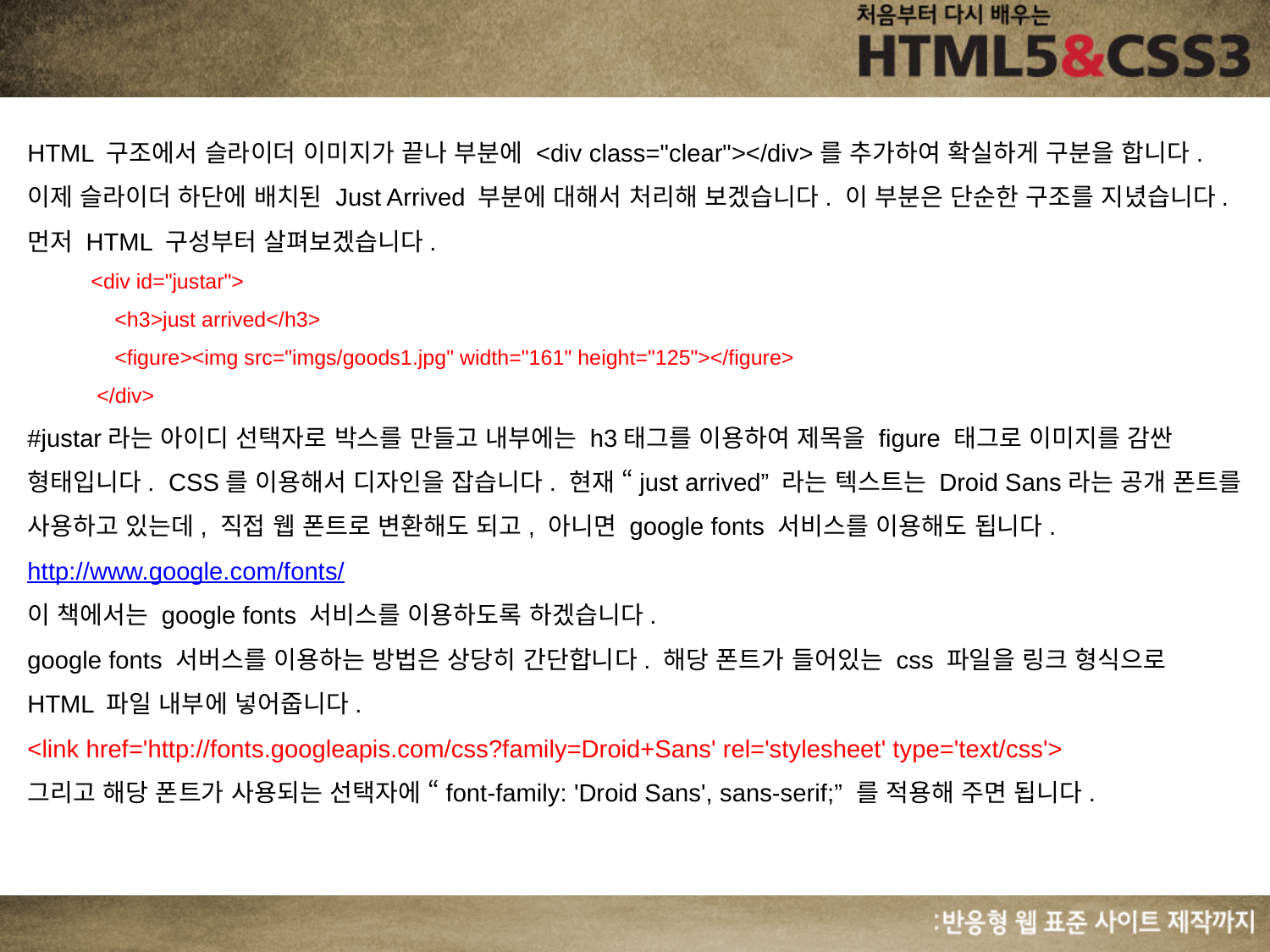

HTML 구조에서 슬라이더 이미지가 끝나 부분에 <div class="clear"></div>를 추가하여 확실하게 구분을 합니다.  이제 슬라이더 하단에 배치된 Just Arrived 부분에 대해서 처리해 보겠습니다. 이 부분은 단순한 구조를 지녔습니다. 먼저 HTML 구성부터 살펴보겠습니다.
<div id="justar">
    <h3>just arrived</h3>
    <figure><img src="imgs/goods1.jpg" width="161" height="125"></figure>
 </div>
#justar라는 아이디 선택자로 박스를 만들고 내부에는 h3태그를 이용하여 제목을 figure 태그로 이미지를 감싼 형태입니다.  CSS를 이용해서 디자인을 잡습니다. 현재 “just arrived” 라는 텍스트는 Droid Sans라는 공개 폰트를 사용하고 있는데, 직접 웹 폰트로 변환해도 되고, 아니면 google fonts 서비스를 이용해도 됩니다. http://www.google.com/fonts/
이 책에서는 google fonts 서비스를 이용하도록 하겠습니다.
google fonts 서버스를 이용하는 방법은 상당히 간단합니다. 해당 폰트가 들어있는 css 파일을 링크 형식으로 HTML 파일 내부에 넣어줍니다.
<link href='http://fonts.googleapis.com/css?family=Droid+Sans' rel='stylesheet' type='text/css'>
그리고 해당 폰트가 사용되는 선택자에 “font-family: 'Droid Sans', sans-serif;” 를 적용해 주면 됩니다.